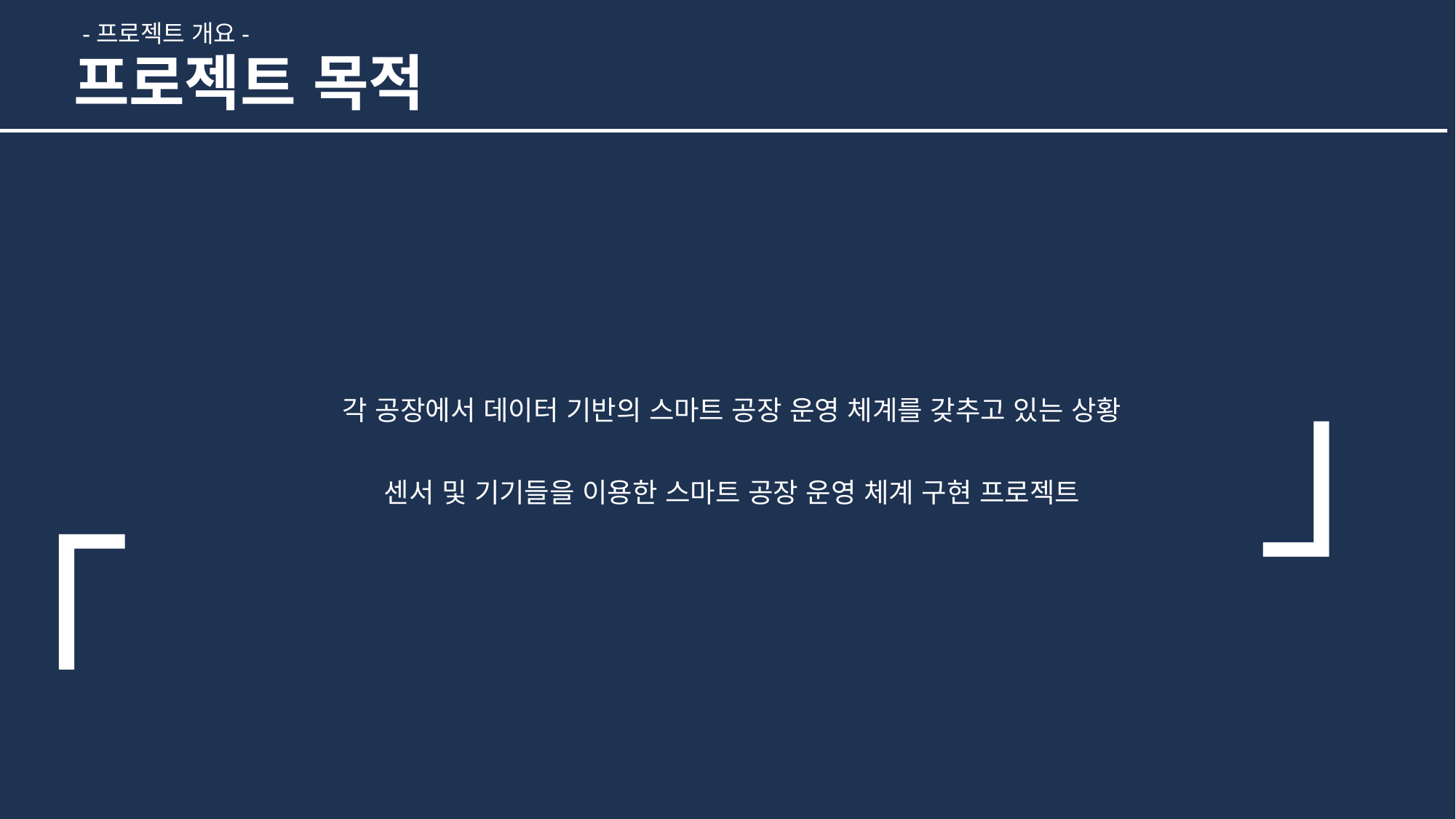

-프로젝트 개요-
프로젝트 목적
 「
」
각 공장에서 데이터 기반의 스마트 공장 운영 체계를 갖추고 있는 상황
센서 및 기기들을 이용한 스마트 공장 운영 체계 구현 프로젝트